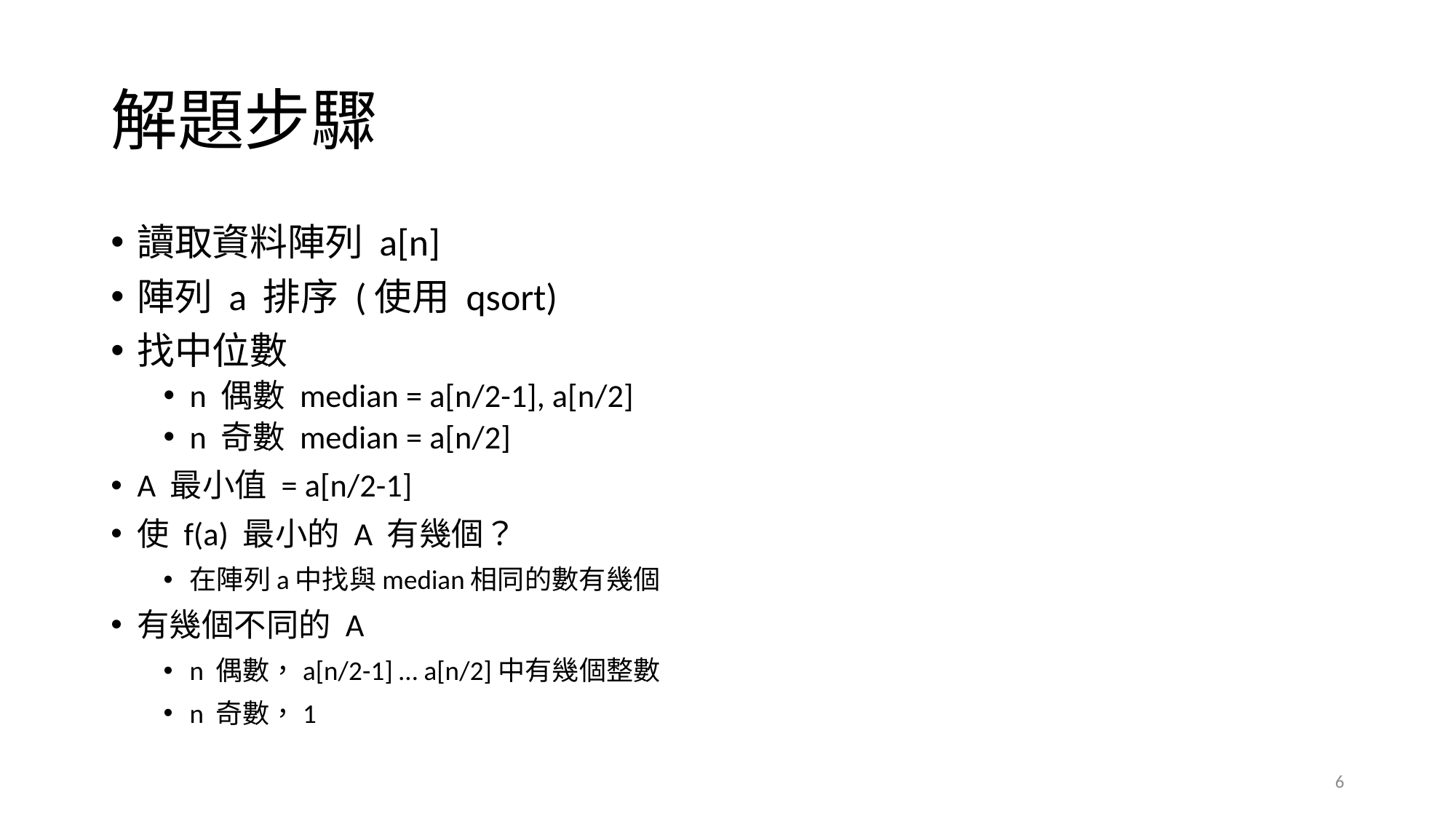

# 解題步驟
讀取資料陣列 a[n]
陣列 a 排序 (使用 qsort)
找中位數
n 偶數 median = a[n/2-1], a[n/2]
n 奇數 median = a[n/2]
A 最小值 = a[n/2-1]
使 f(a) 最小的 A 有幾個？
在陣列a中找與median相同的數有幾個
有幾個不同的 A
n 偶數，a[n/2-1] … a[n/2]中有幾個整數
n 奇數，1

6